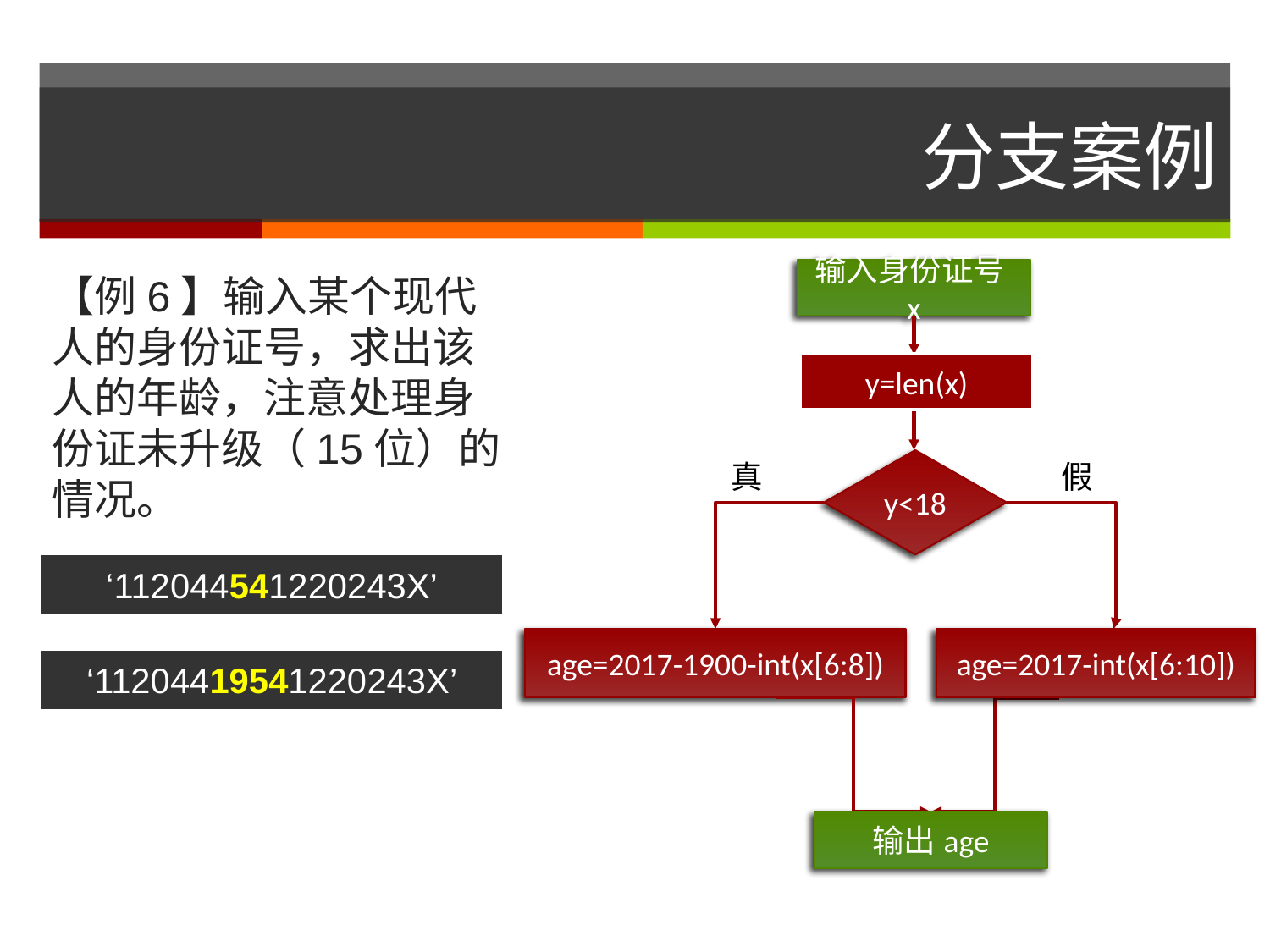

# 分支案例
输入身份证号x
【例6】输入某个现代人的身份证号，求出该人的年龄，注意处理身份证未升级（15位）的情况。
y=len(x)
y<18
真
假
‘112044541220243X’
age=2017-1900-int(x[6:8])
age=2017-int(x[6:10])
‘11204419541220243X’
输出age